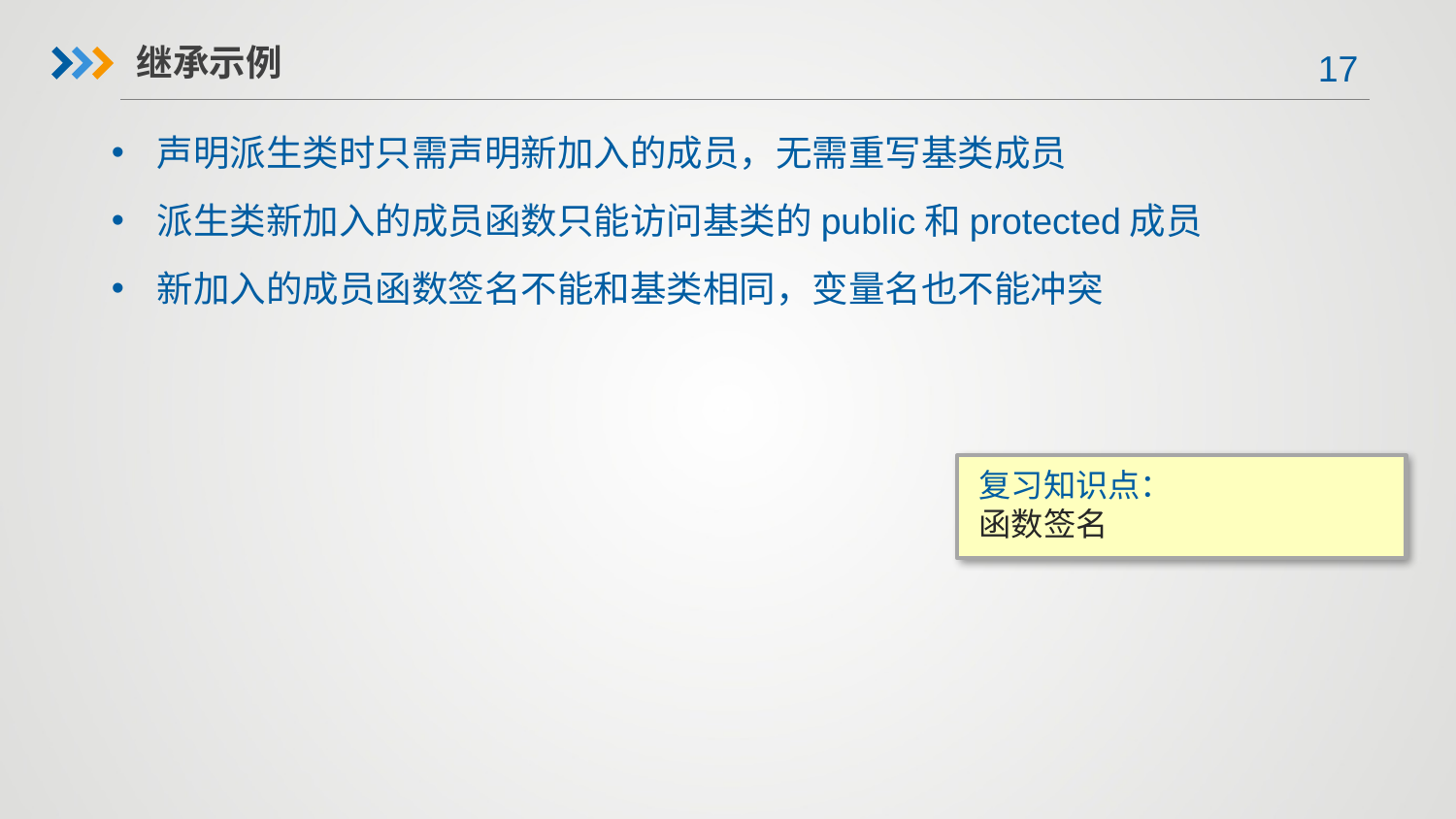

继承示例
声明派生类时只需声明新加入的成员，无需重写基类成员
派生类新加入的成员函数只能访问基类的public和protected成员
新加入的成员函数签名不能和基类相同，变量名也不能冲突

复习知识点：
函数签名